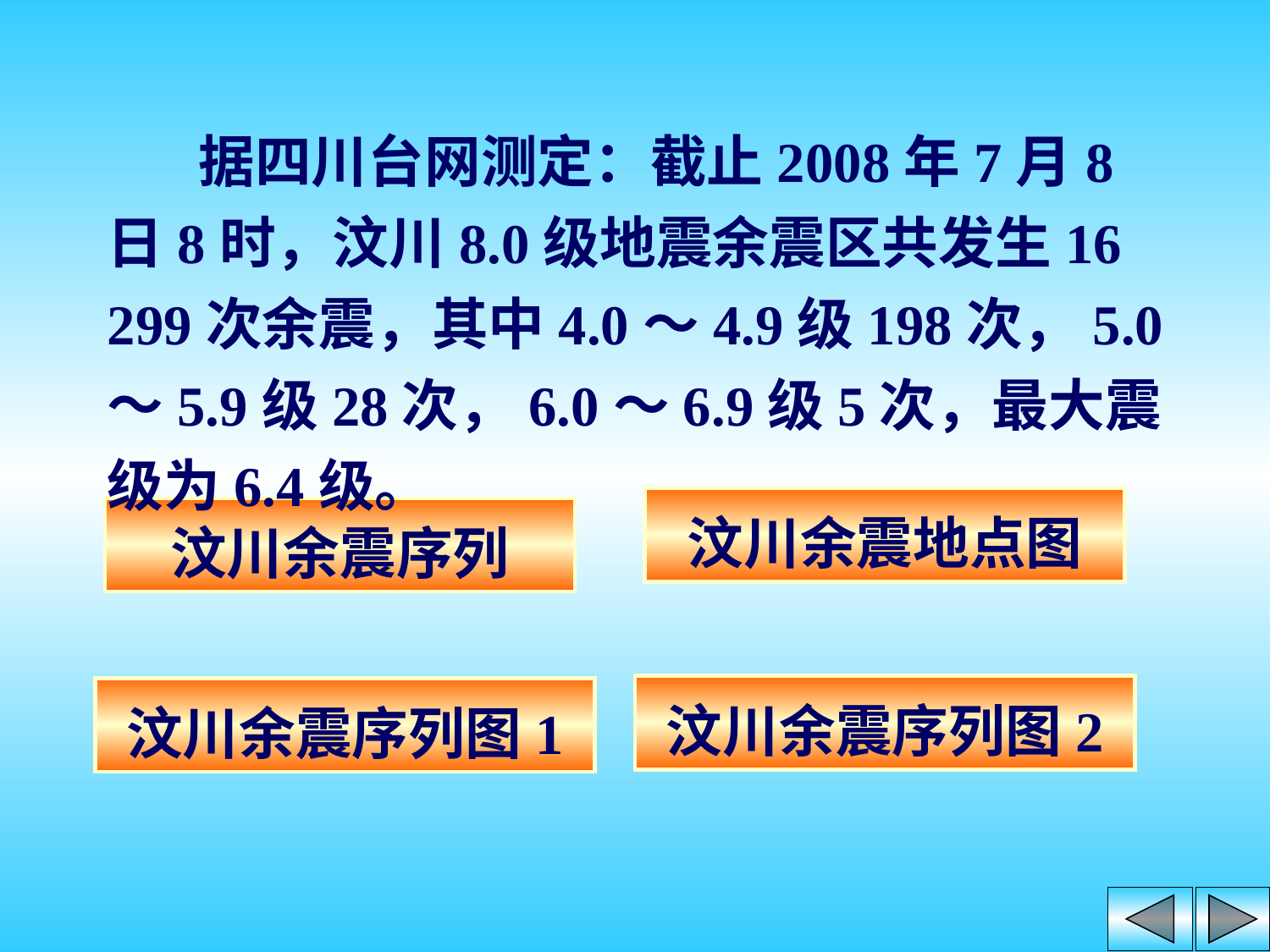

据四川台网测定：截止2008年7月8日8时，汶川8.0级地震余震区共发生16 299次余震，其中4.0～4.9级198次，5.0～5.9级28次，6.0～6.9级5次，最大震级为6.4级。
汶川余震地点图
汶川余震序列
汶川余震序列图2
汶川余震序列图1